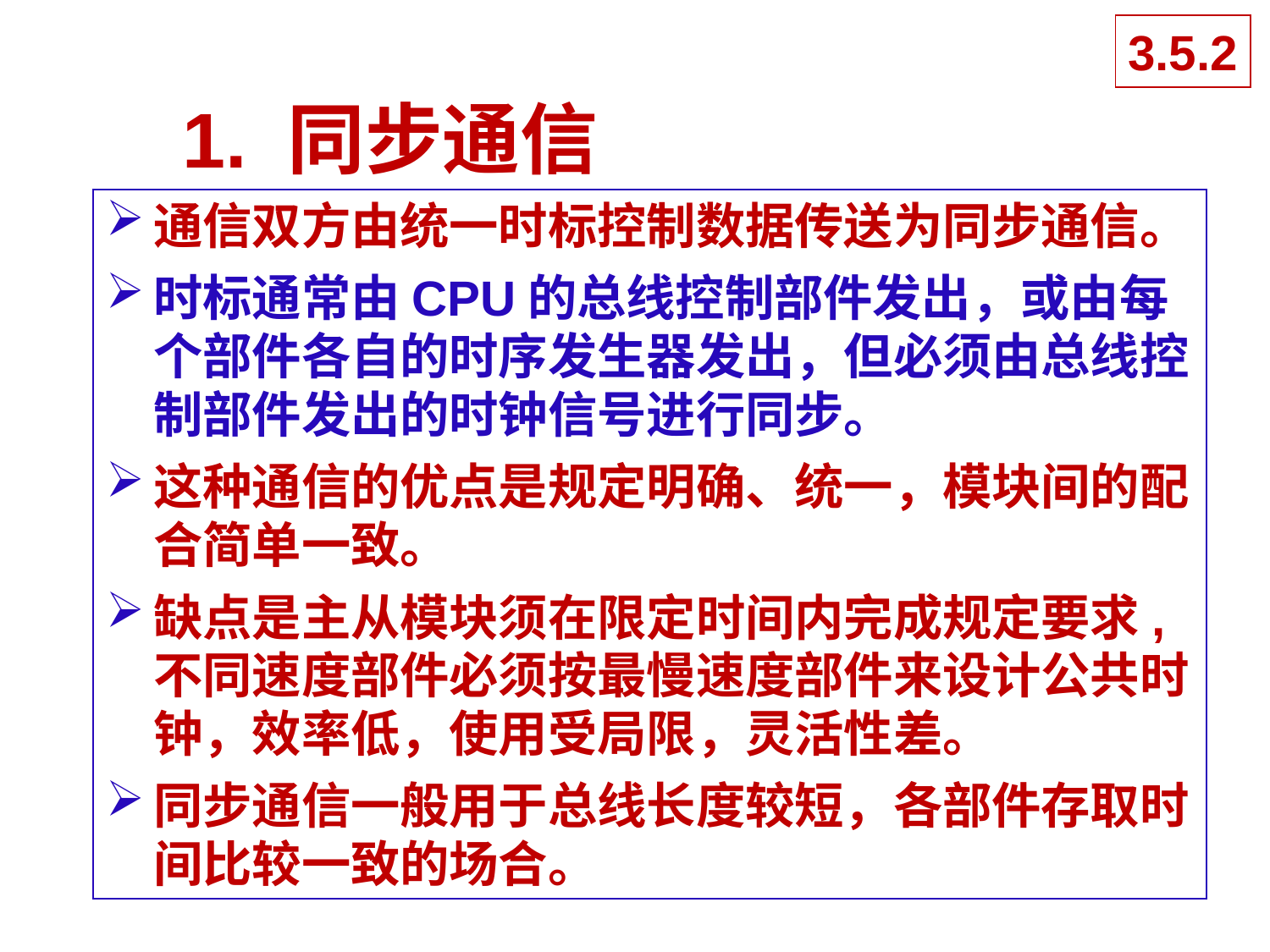

3.5.2
# 1. 同步通信
通信双方由统一时标控制数据传送为同步通信。
时标通常由CPU的总线控制部件发出，或由每个部件各自的时序发生器发出，但必须由总线控制部件发出的时钟信号进行同步。
这种通信的优点是规定明确、统一，模块间的配合简单一致。
缺点是主从模块须在限定时间内完成规定要求, 不同速度部件必须按最慢速度部件来设计公共时钟，效率低，使用受局限，灵活性差。
同步通信一般用于总线长度较短，各部件存取时间比较一致的场合。